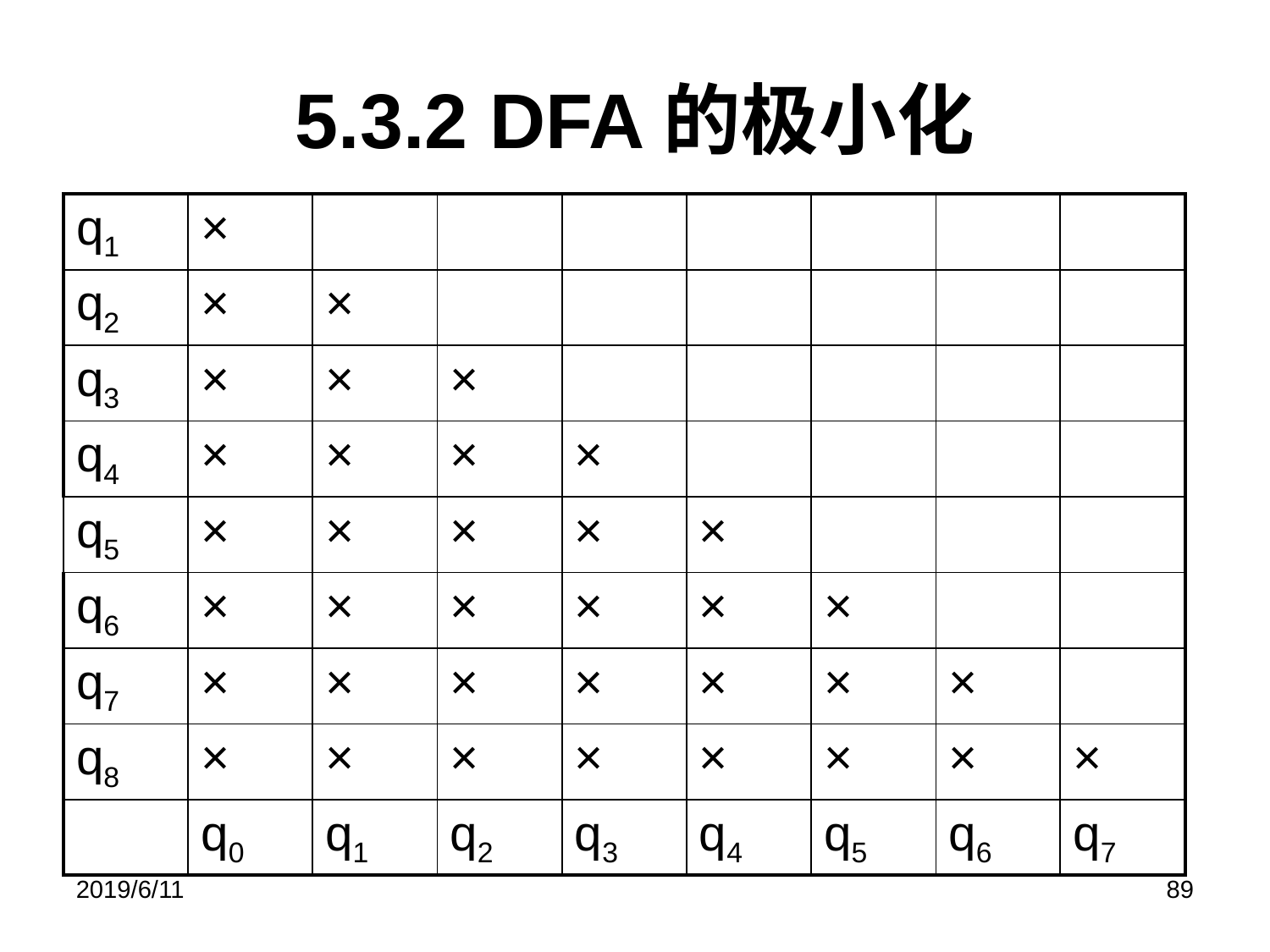

# 5.3.2 DFA的极小化
| q1 | × |  |  |  |  |  |  |  |
| --- | --- | --- | --- | --- | --- | --- | --- | --- |
| q2 | × | × |  |  |  |  |  |  |
| q3 | × | × | × |  |  |  |  |  |
| q4 | × | × | × | × |  |  |  |  |
| q5 | × | × | × | × | × |  |  |  |
| q6 | × | × | × | × | × | × |  |  |
| q7 | × | × | × | × | × | × | × |  |
| q8 | × | × | × | × | × | × | × | × |
|  | q0 | q1 | q2 | q3 | q4 | q5 | q6 | q7 |
2019/6/11
89